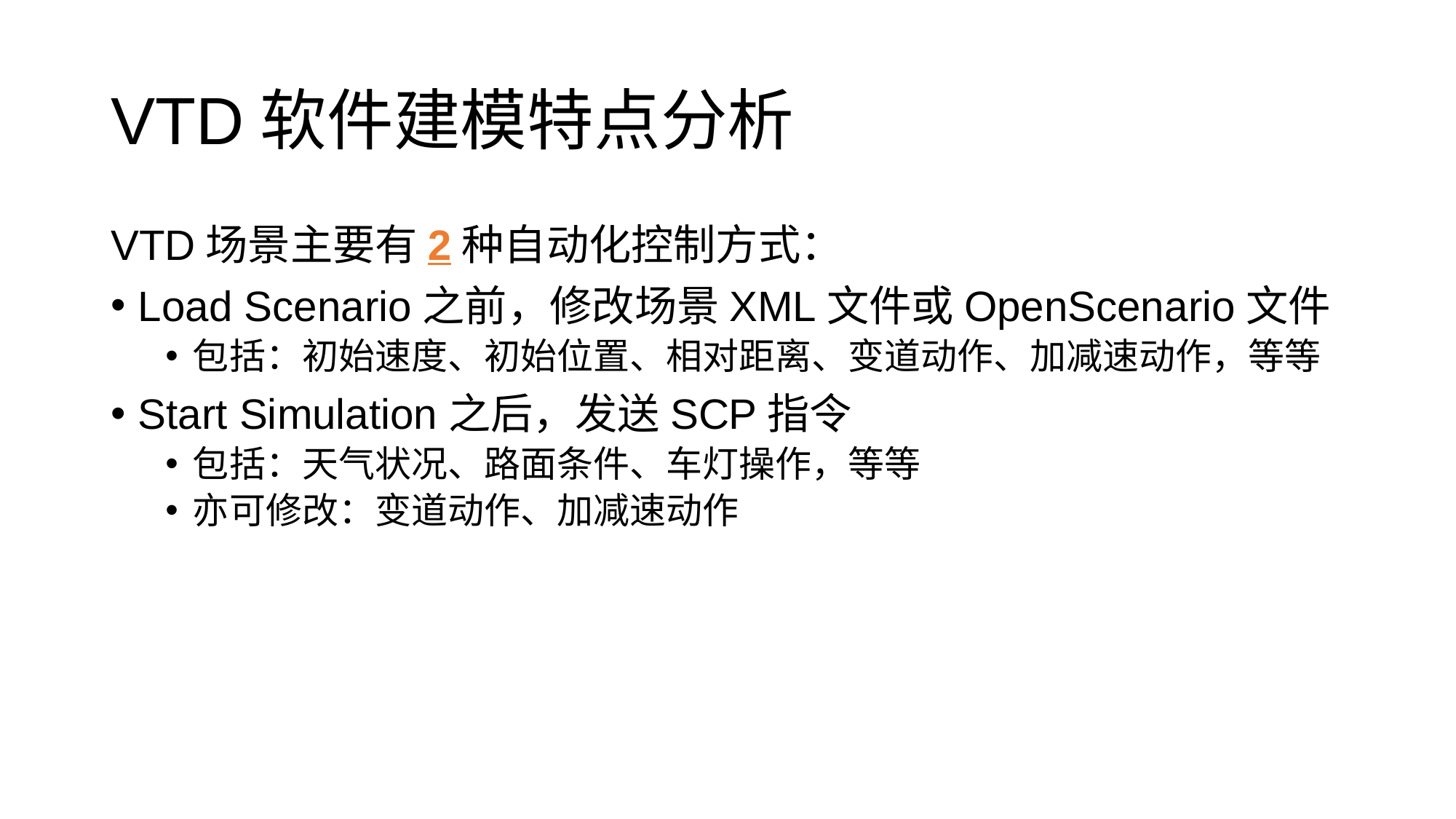

# VTD软件建模特点分析
VTD场景主要有2种自动化控制方式：
Load Scenario之前，修改场景XML文件或OpenScenario文件
包括：初始速度、初始位置、相对距离、变道动作、加减速动作，等等
Start Simulation之后，发送SCP指令
包括：天气状况、路面条件、车灯操作，等等
亦可修改：变道动作、加减速动作